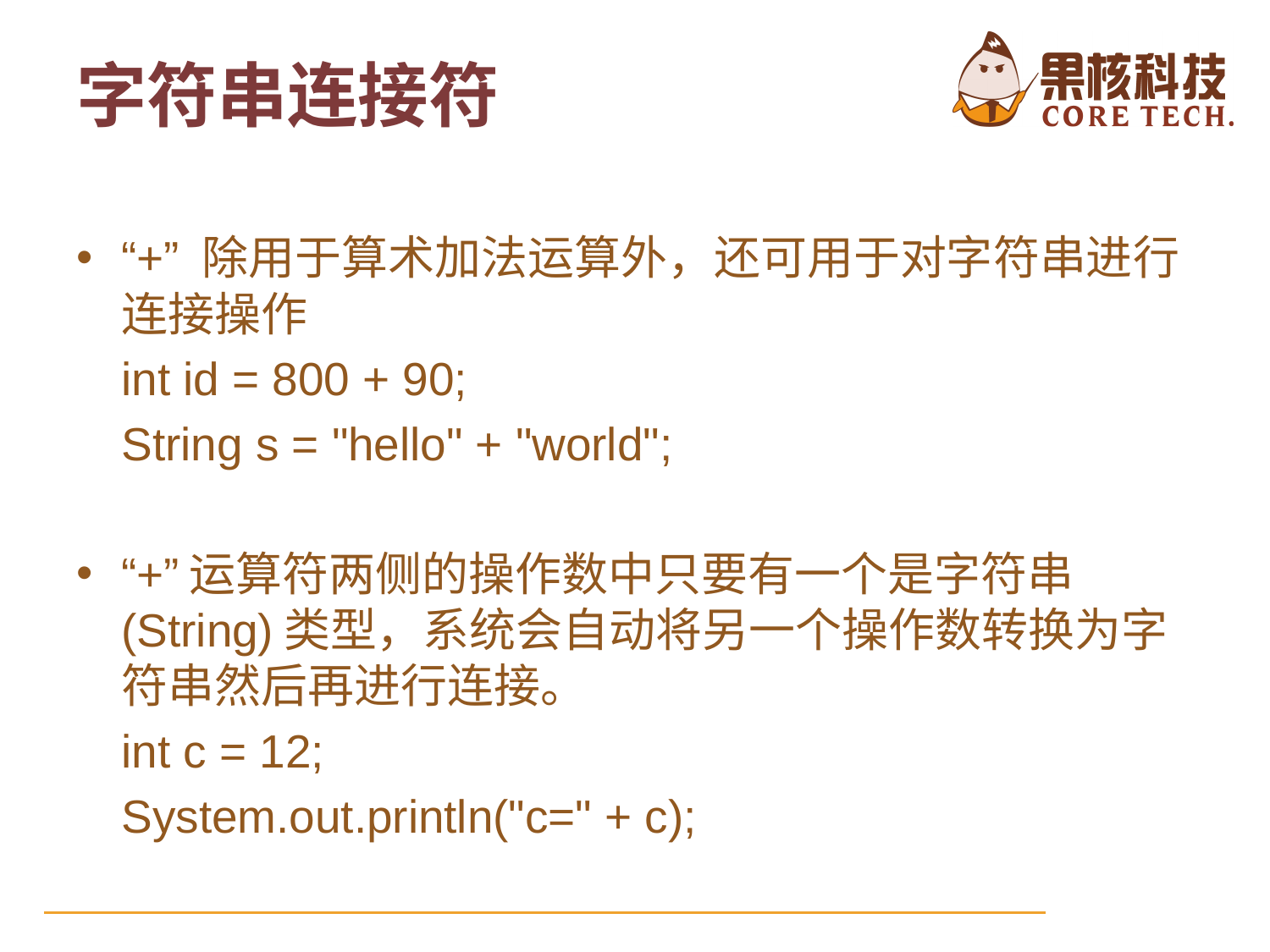

# 字符串连接符
“+” 除用于算术加法运算外，还可用于对字符串进行连接操作
		int id = 800 + 90;
		String s = "hello" + "world";

“+”运算符两侧的操作数中只要有一个是字符串(String)类型，系统会自动将另一个操作数转换为字符串然后再进行连接。
		int c = 12;
		System.out.println("c=" + c);